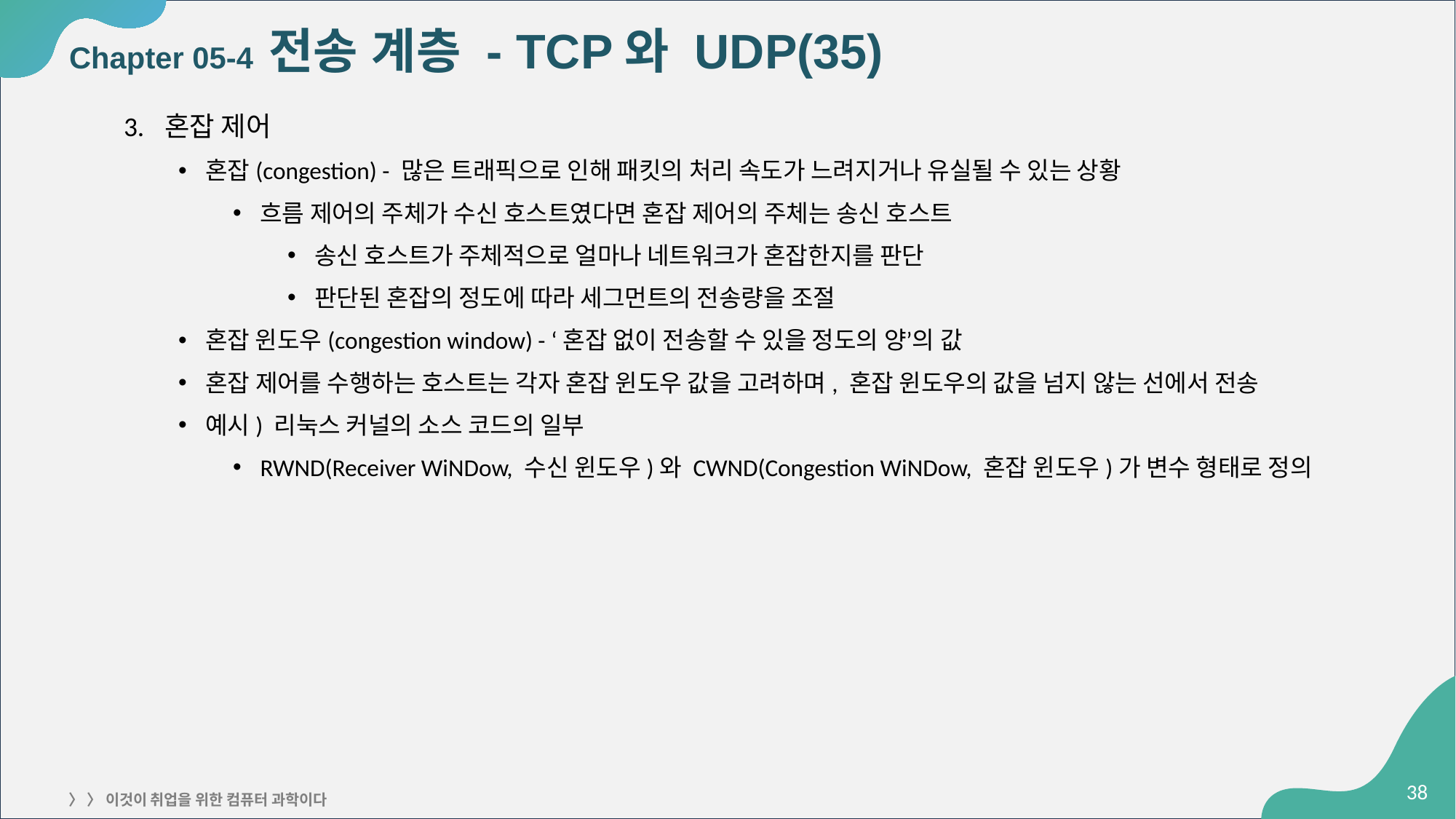

# Chapter 05-4 전송 계층 - TCP와 UDP(35)
혼잡 제어
혼잡(congestion) - 많은 트래픽으로 인해 패킷의 처리 속도가 느려지거나 유실될 수 있는 상황
흐름 제어의 주체가 수신 호스트였다면 혼잡 제어의 주체는 송신 호스트
송신 호스트가 주체적으로 얼마나 네트워크가 혼잡한지를 판단
판단된 혼잡의 정도에 따라 세그먼트의 전송량을 조절
혼잡 윈도우(congestion window) - ‘혼잡 없이 전송할 수 있을 정도의 양’의 값
혼잡 제어를 수행하는 호스트는 각자 혼잡 윈도우 값을 고려하며, 혼잡 윈도우의 값을 넘지 않는 선에서 전송
예시) 리눅스 커널의 소스 코드의 일부
RWND(Receiver WiNDow, 수신 윈도우)와 CWND(Congestion WiNDow, 혼잡 윈도우)가 변수 형태로 정의
38
〉 〉 이것이 취업을 위한 컴퓨터 과학이다